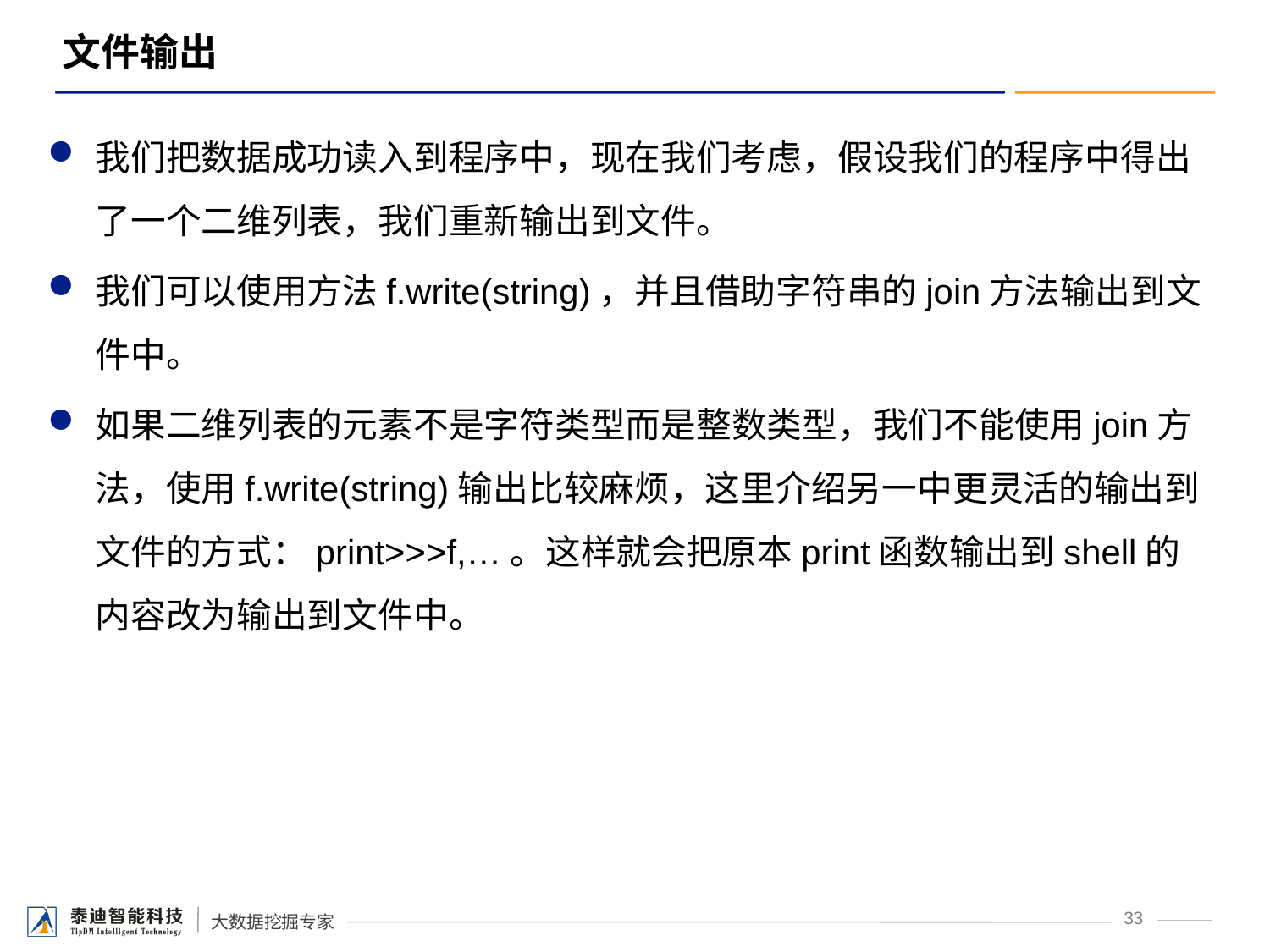

# 文件输出
我们把数据成功读入到程序中，现在我们考虑，假设我们的程序中得出了一个二维列表，我们重新输出到文件。
我们可以使用方法f.write(string)，并且借助字符串的join方法输出到文件中。
如果二维列表的元素不是字符类型而是整数类型，我们不能使用join方法，使用f.write(string)输出比较麻烦，这里介绍另一中更灵活的输出到文件的方式：print>>>f,…。这样就会把原本print函数输出到shell的内容改为输出到文件中。